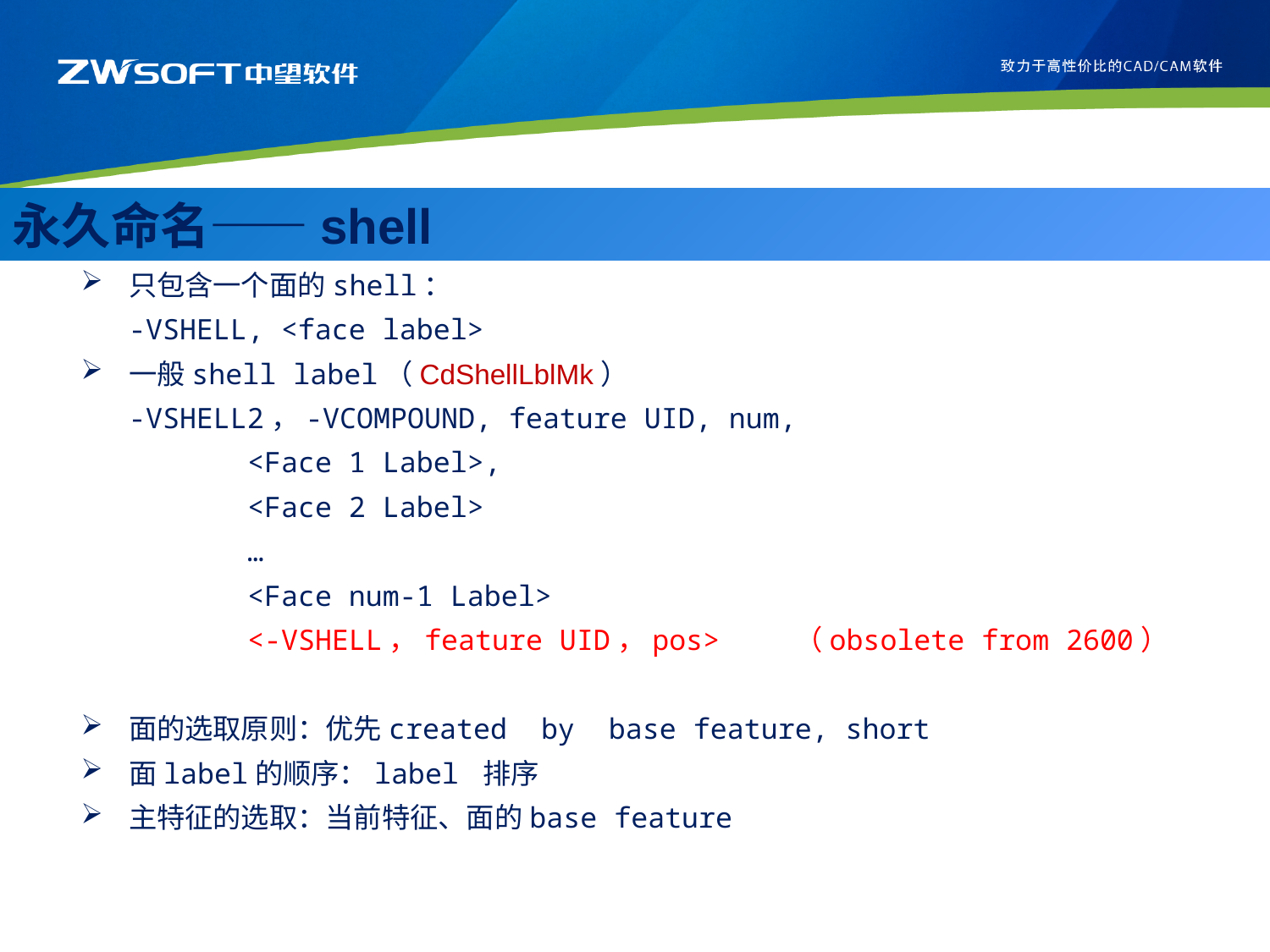

永久命名——shell
只包含一个面的shell：
	-VSHELL, <face label>
一般shell label（CdShellLblMk）
	-VSHELL2，-VCOMPOUND, feature UID, num,
	       <Face 1 Label>,
	       <Face 2 Label>
	       …
	       <Face num-1 Label>
	       <-VSHELL，feature UID，pos>    （obsolete from 2600）

面的选取原则：优先created  by  base feature, short
面label的顺序：label 排序
主特征的选取：当前特征、面的base feature